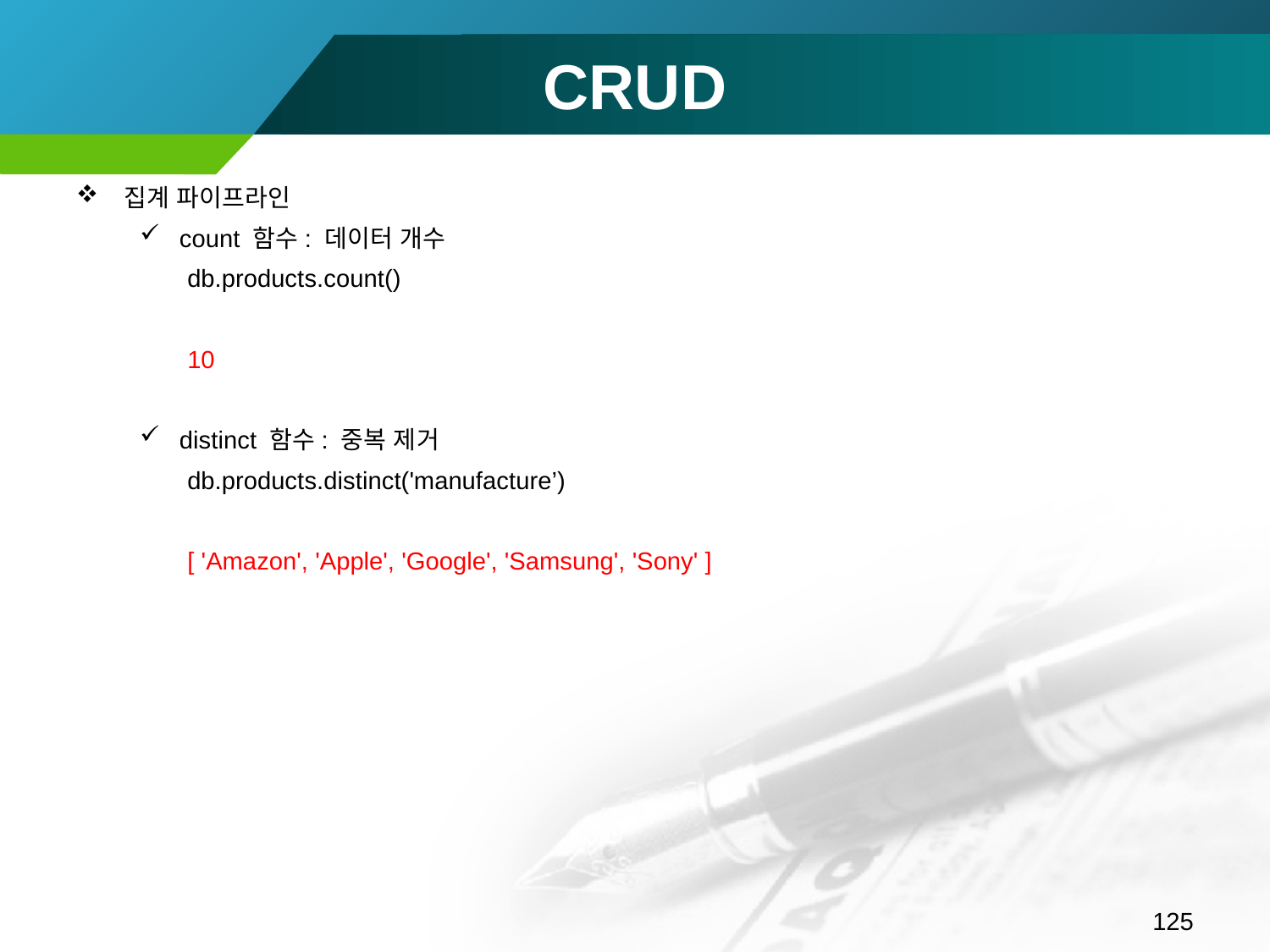

# CRUD
집계 파이프라인
count 함수: 데이터 개수
db.products.count()

10

distinct 함수: 중복 제거
db.products.distinct('manufacture’)

[ 'Amazon', 'Apple', 'Google', 'Samsung', 'Sony' ]

125